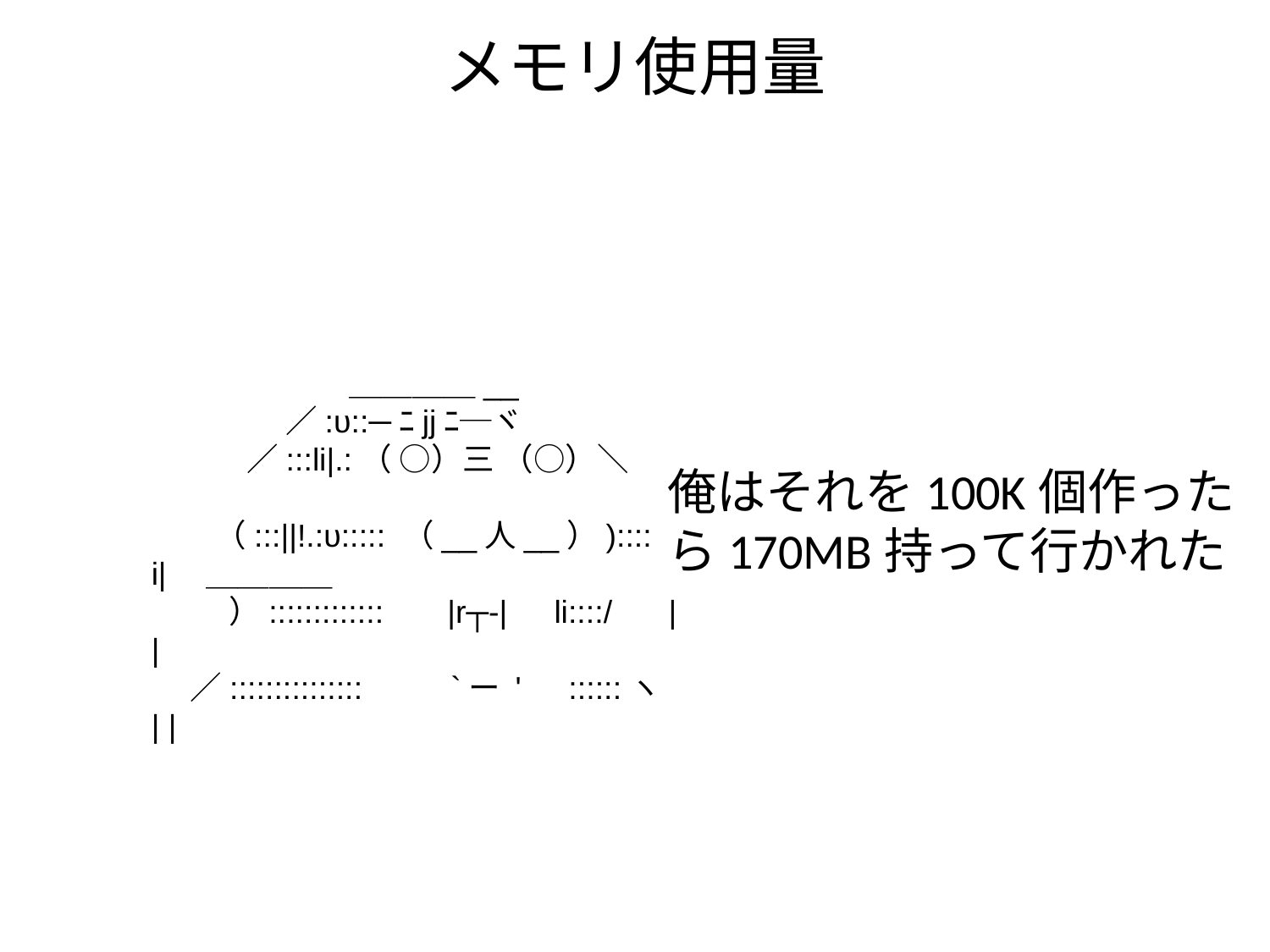

# メモリ使用量
　　　 　　　＿＿＿＿__
　　　　 ／:υ::─ﾆjjﾆ─ヾ
　　　／:::li|.:（ ○）三 （○）＼
　　（:::||!.:υ::::: （__人__）)::::　i|　＿＿＿＿
　 　 ）::::::::::::: 　 |r┬-|　li::::/ 　| |
　 ／::::::::::::::: 　　`ー '　::::::ヽ 　| |
俺はそれを100K個作ったら170MB持って行かれた